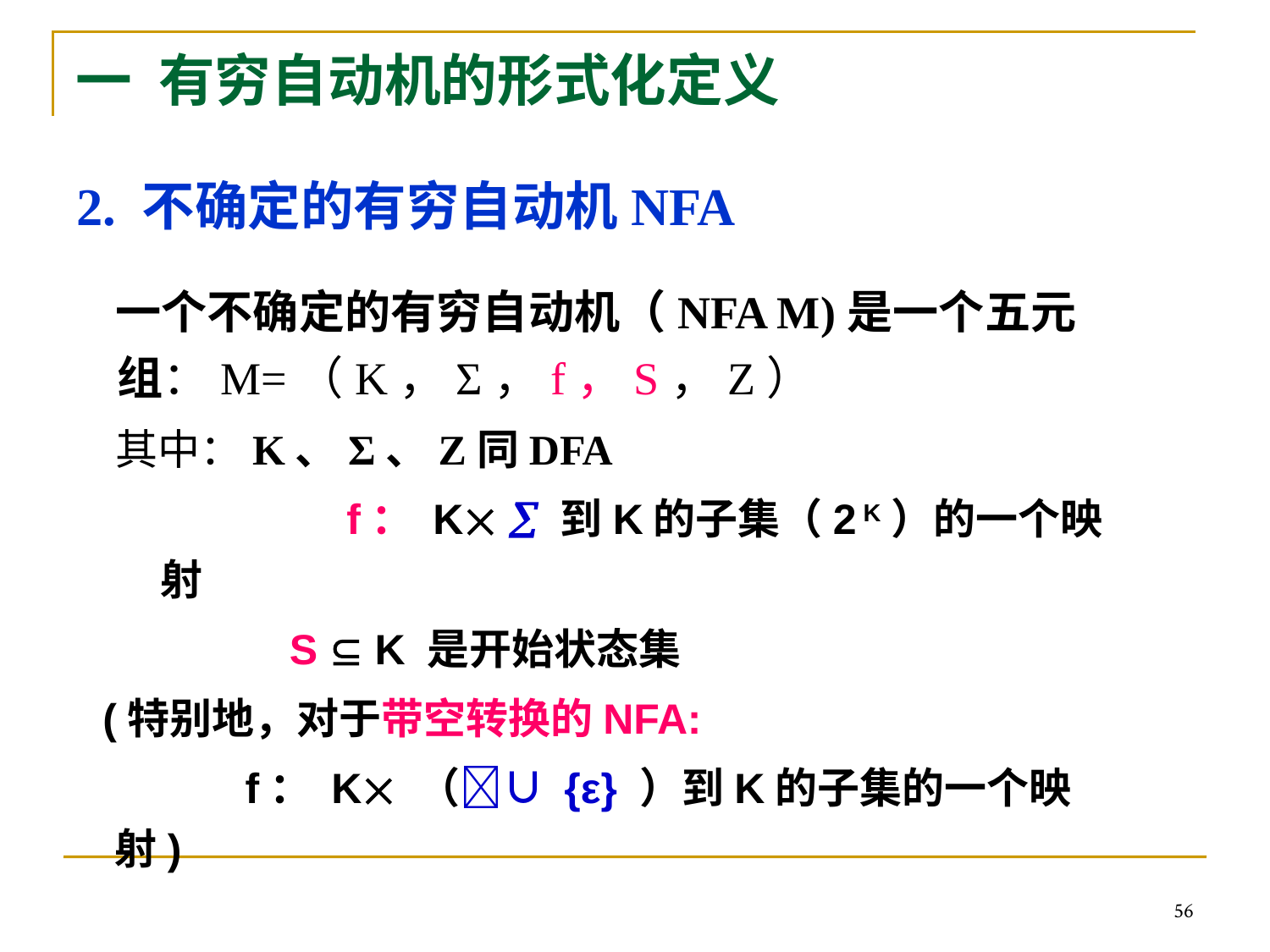

一  有穷自动机的形式化定义
2. 不确定的有穷自动机NFA
一个不确定的有穷自动机（NFA M)是一个五元组：M=（K，Σ，f，S，Z）
其中：K、Σ、Z同DFA
		     f： K× ∑ 到K的子集（2 K）的一个映射
		    S ⊆ K 是开始状态集
   (特别地，对于带空转换的NFA:
               f： K× （∑∪ {ε} ）到K的子集的一个映射)
56